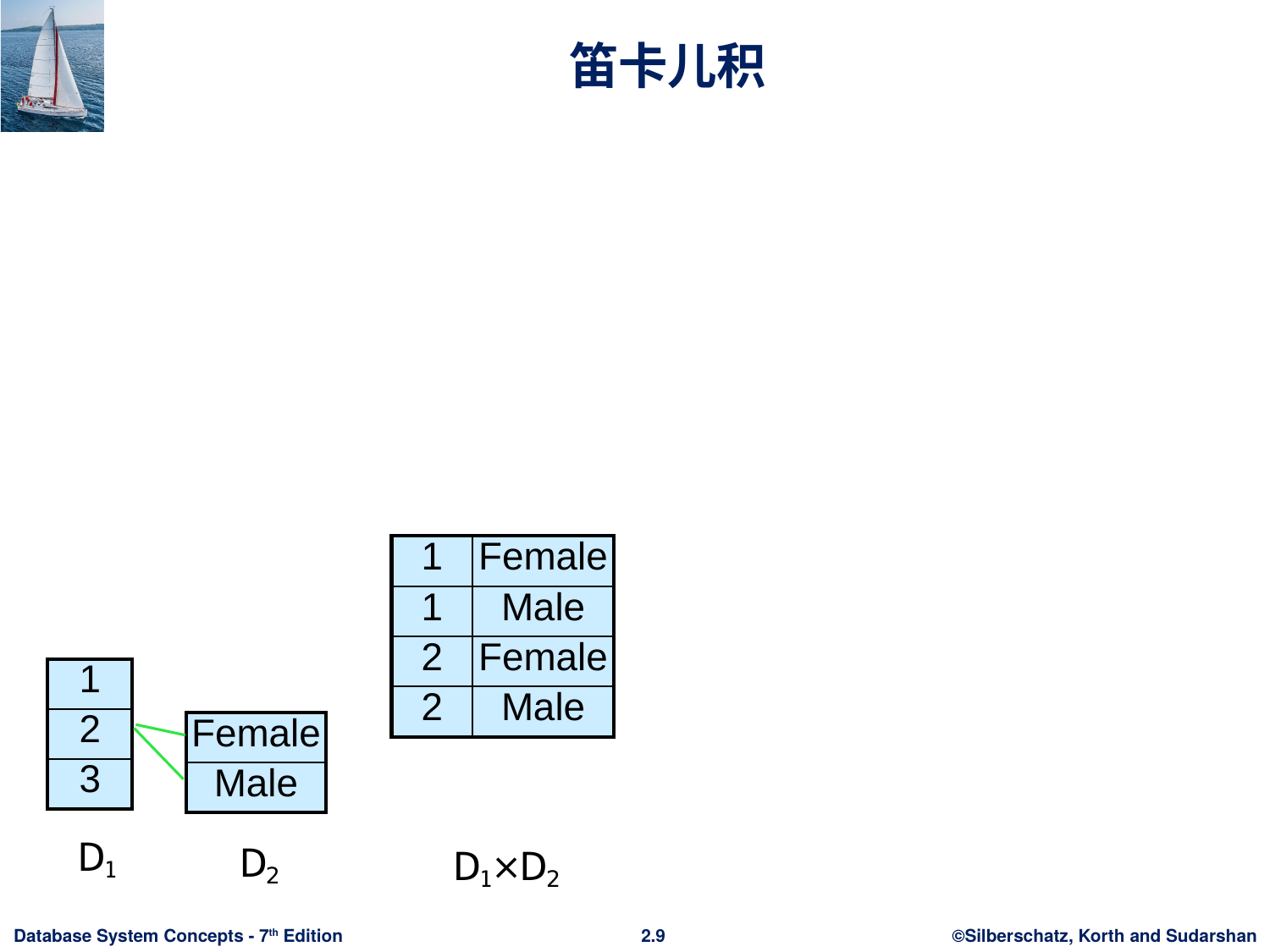

# 笛卡儿积
| 1 | Female |
| --- | --- |
| 1 | Male |
| 2 | Female |
| 2 | Male |
| 1 |
| --- |
| 2 |
| 3 |
| Female |
| --- |
| Male |

D1
D2
D1×D2